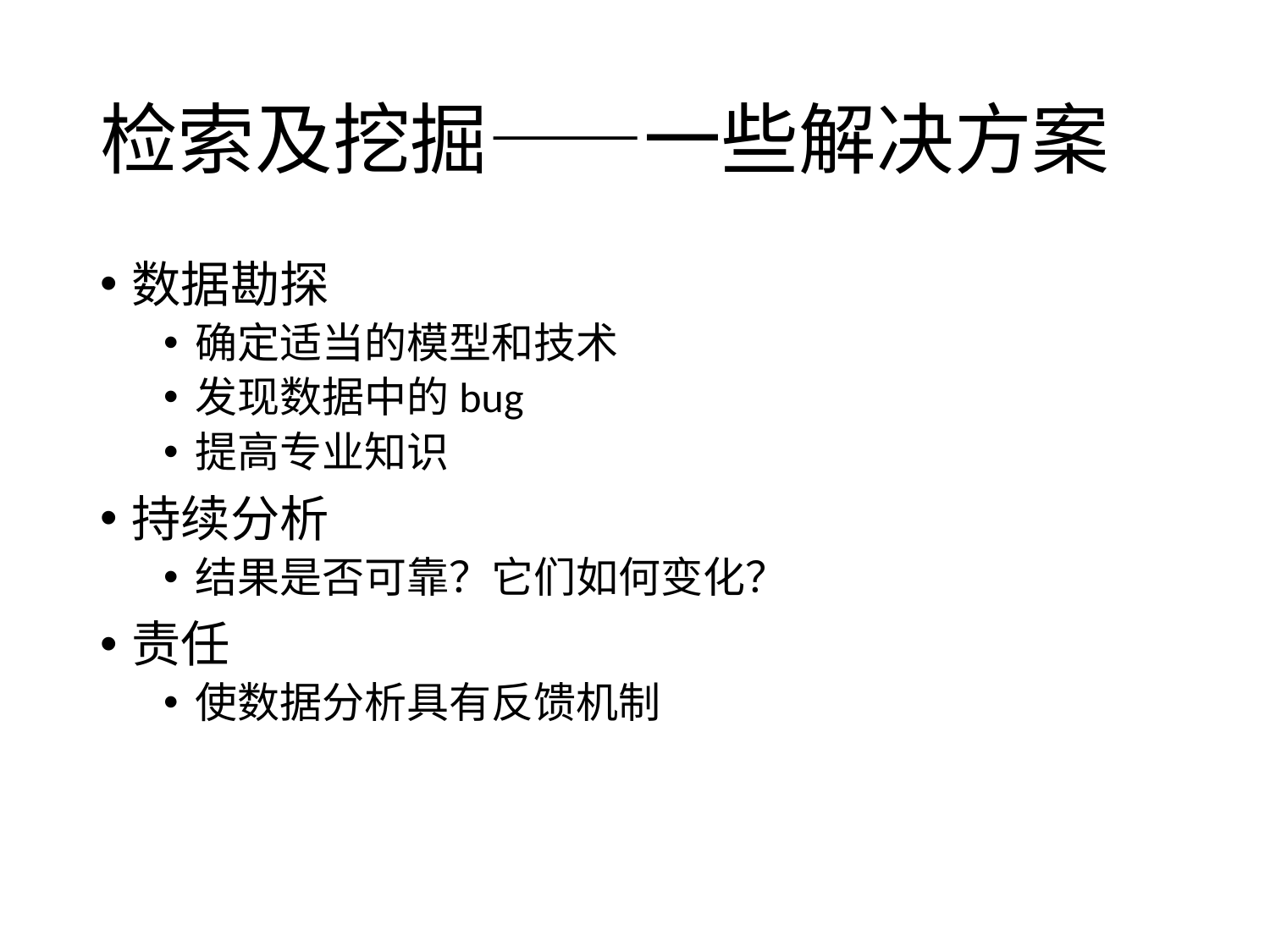

# 检索及挖掘——一些解决方案
数据勘探
确定适当的模型和技术
发现数据中的bug
提高专业知识
持续分析
结果是否可靠？它们如何变化？
责任
使数据分析具有反馈机制